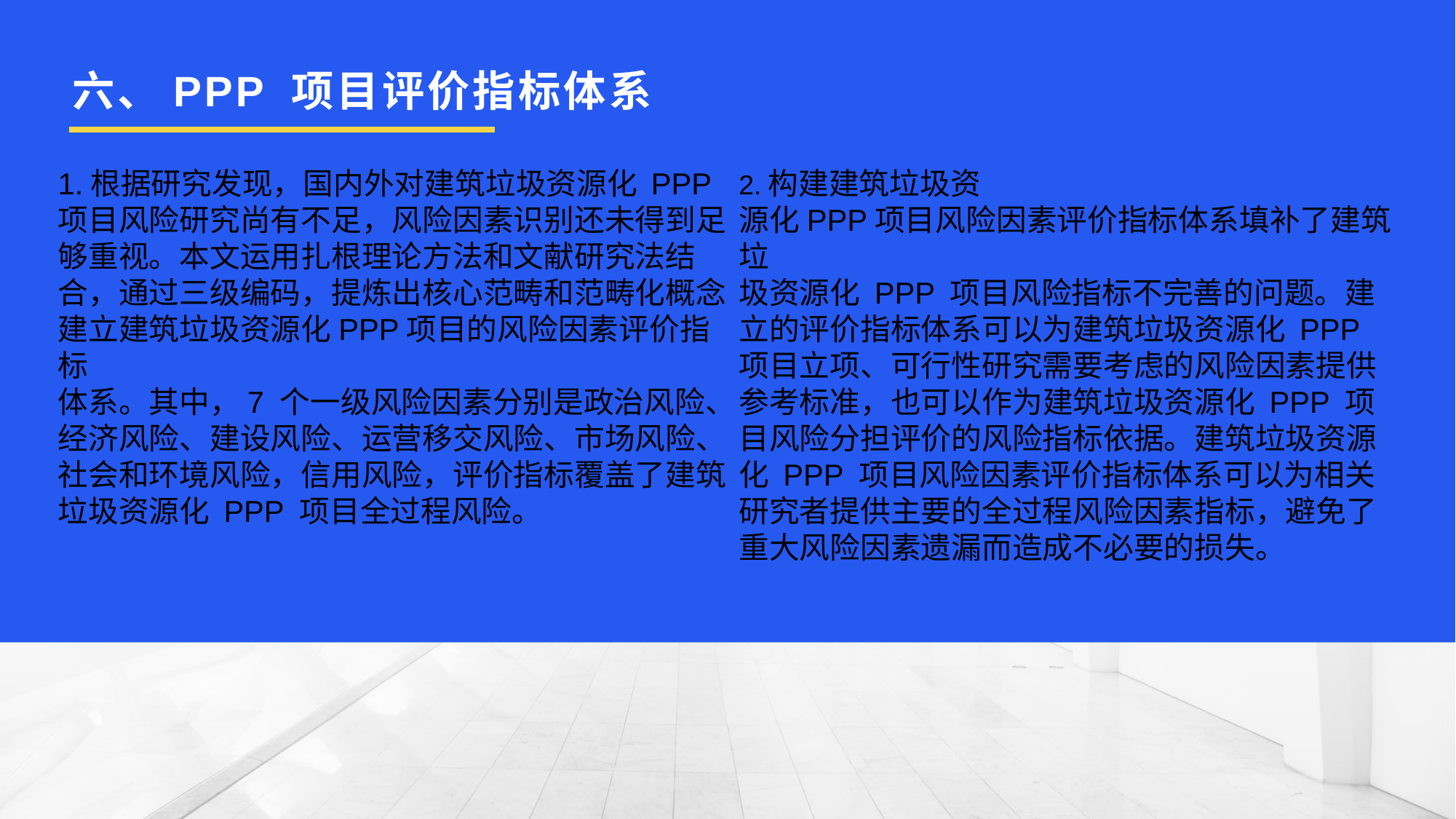

# 六、PPP 项目评价指标体系

1.根据研究发现，国内外对建筑垃圾资源化 PPP
项目风险研究尚有不足，风险因素识别还未得到足
够重视。本文运用扎根理论方法和文献研究法结
合，通过三级编码，提炼出核心范畴和范畴化概念
建立建筑垃圾资源化PPP项目的风险因素评价指标
体系。其中，7 个一级风险因素分别是政治风险、
经济风险、建设风险、运营移交风险、市场风险、
社会和环境风险，信用风险，评价指标覆盖了建筑
垃圾资源化 PPP 项目全过程风险。
2.构建建筑垃圾资
源化PPP项目风险因素评价指标体系填补了建筑垃
圾资源化 PPP 项目风险指标不完善的问题。建立的评价指标体系可以为建筑垃圾资源化 PPP 项目立项、可行性研究需要考虑的风险因素提供参考标准，也可以作为建筑垃圾资源化 PPP 项目风险分担评价的风险指标依据。建筑垃圾资源化 PPP 项目风险因素评价指标体系可以为相关研究者提供主要的全过程风险因素指标，避免了重大风险因素遗漏而造成不必要的损失。